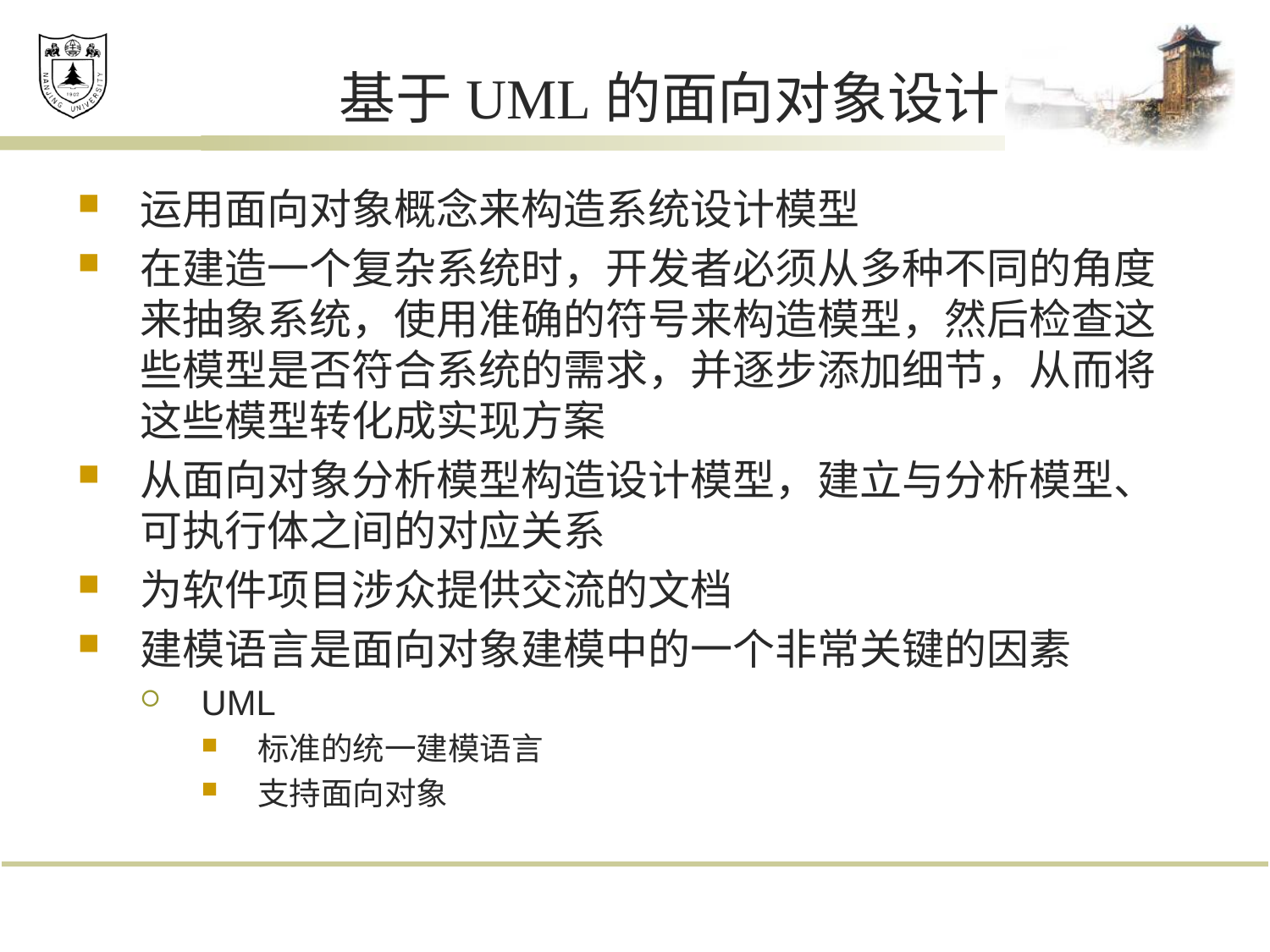

# 基于UML的面向对象设计
运用面向对象概念来构造系统设计模型
在建造一个复杂系统时，开发者必须从多种不同的角度来抽象系统，使用准确的符号来构造模型，然后检查这些模型是否符合系统的需求，并逐步添加细节，从而将这些模型转化成实现方案
从面向对象分析模型构造设计模型，建立与分析模型、可执行体之间的对应关系
为软件项目涉众提供交流的文档
建模语言是面向对象建模中的一个非常关键的因素
UML
标准的统一建模语言
支持面向对象